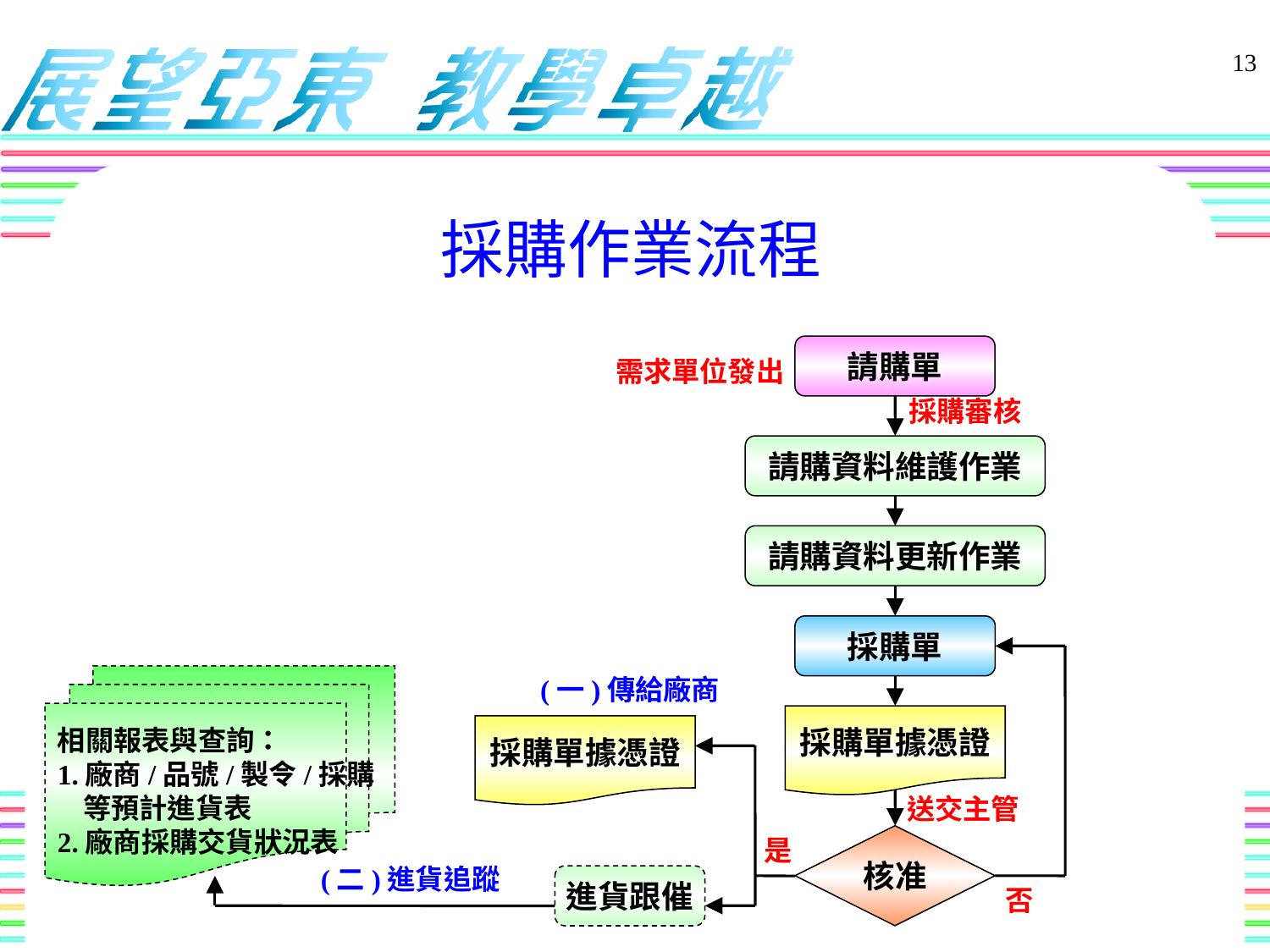

13
# 採購作業流程

請購單
需求單位發出
採購審核

請購資料維護作業

請購資料更新作業

採購單

(一)傳給廠商
相關報表與查詢：
1.廠商/品號/製令/採購
   等預計進貨表
2.廠商採購交貨狀況表

採購單據憑證
採購單據憑證

送交主管

是
核准
(二)進貨追蹤
進貨跟催
否